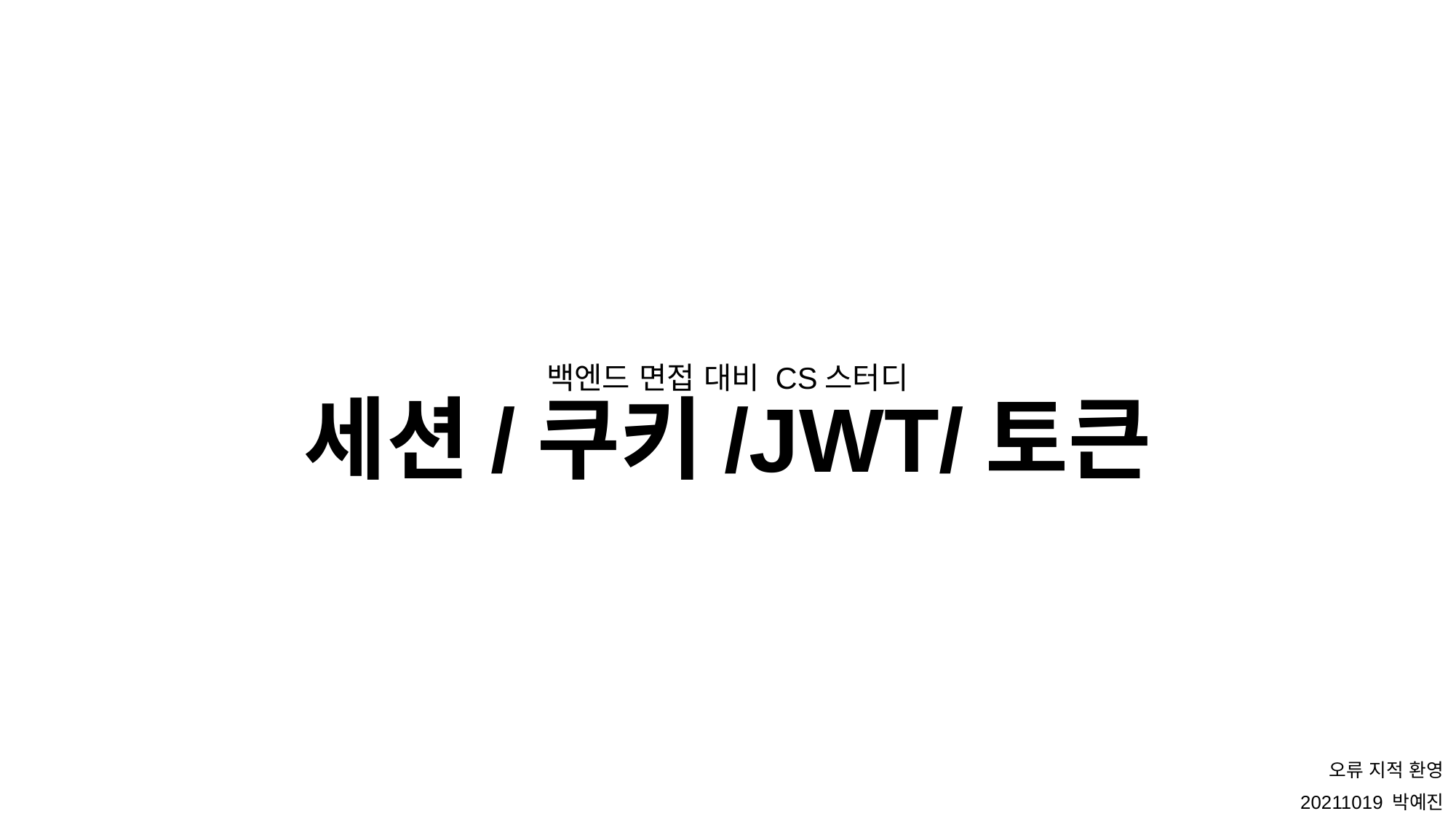

백엔드 면접 대비 CS스터디
세션/쿠키/JWT/토큰
오류 지적 환영
20211019 박예진